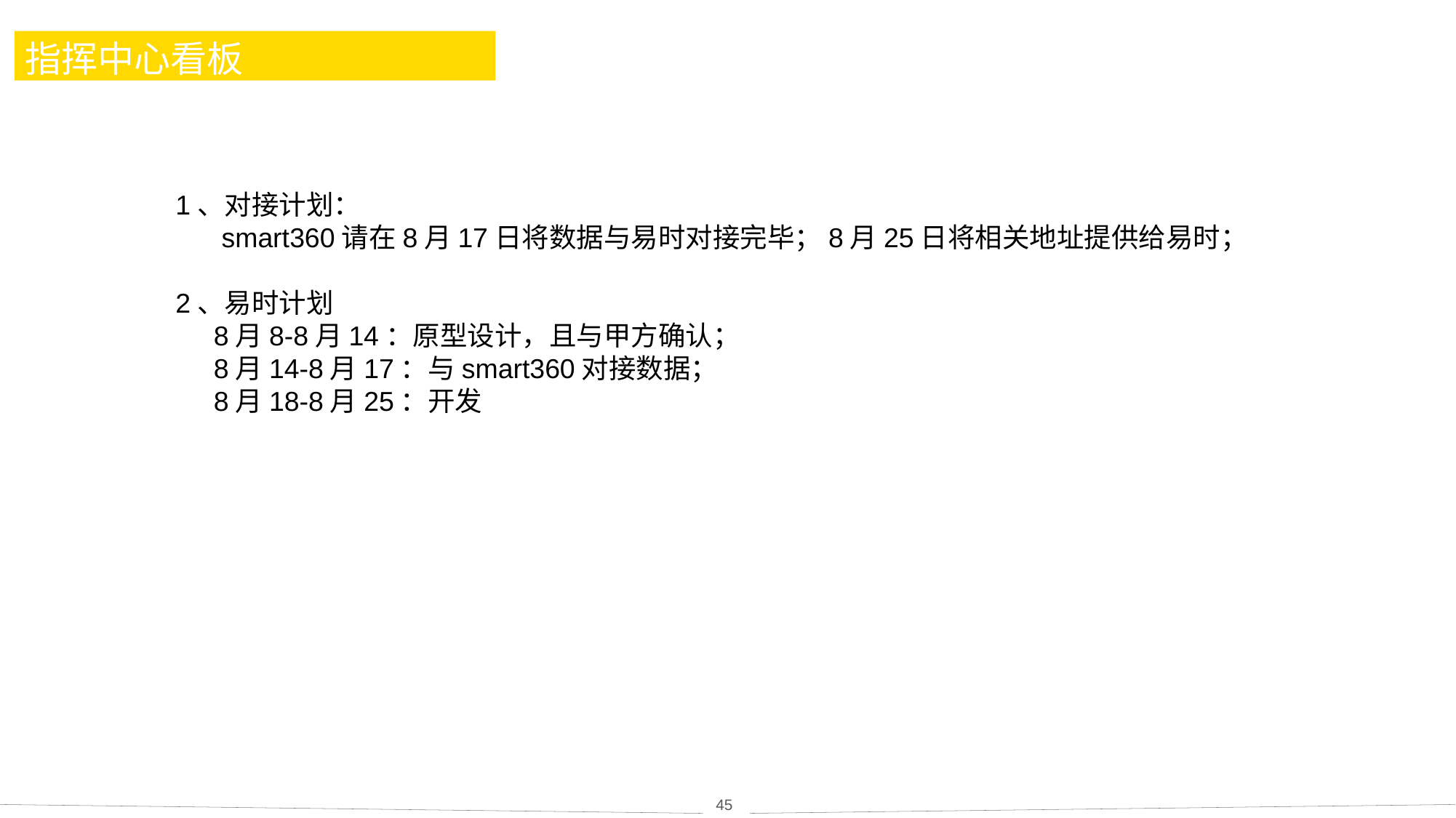

# 指挥中心看板
1、对接计划：
      smart360请在8月17日将数据与易时对接完毕；8月25日将相关地址提供给易时；

2、易时计划
     8月8-8月14：原型设计，且与甲方确认；
     8月14-8月17：与smart360对接数据；
     8月18-8月25：开发